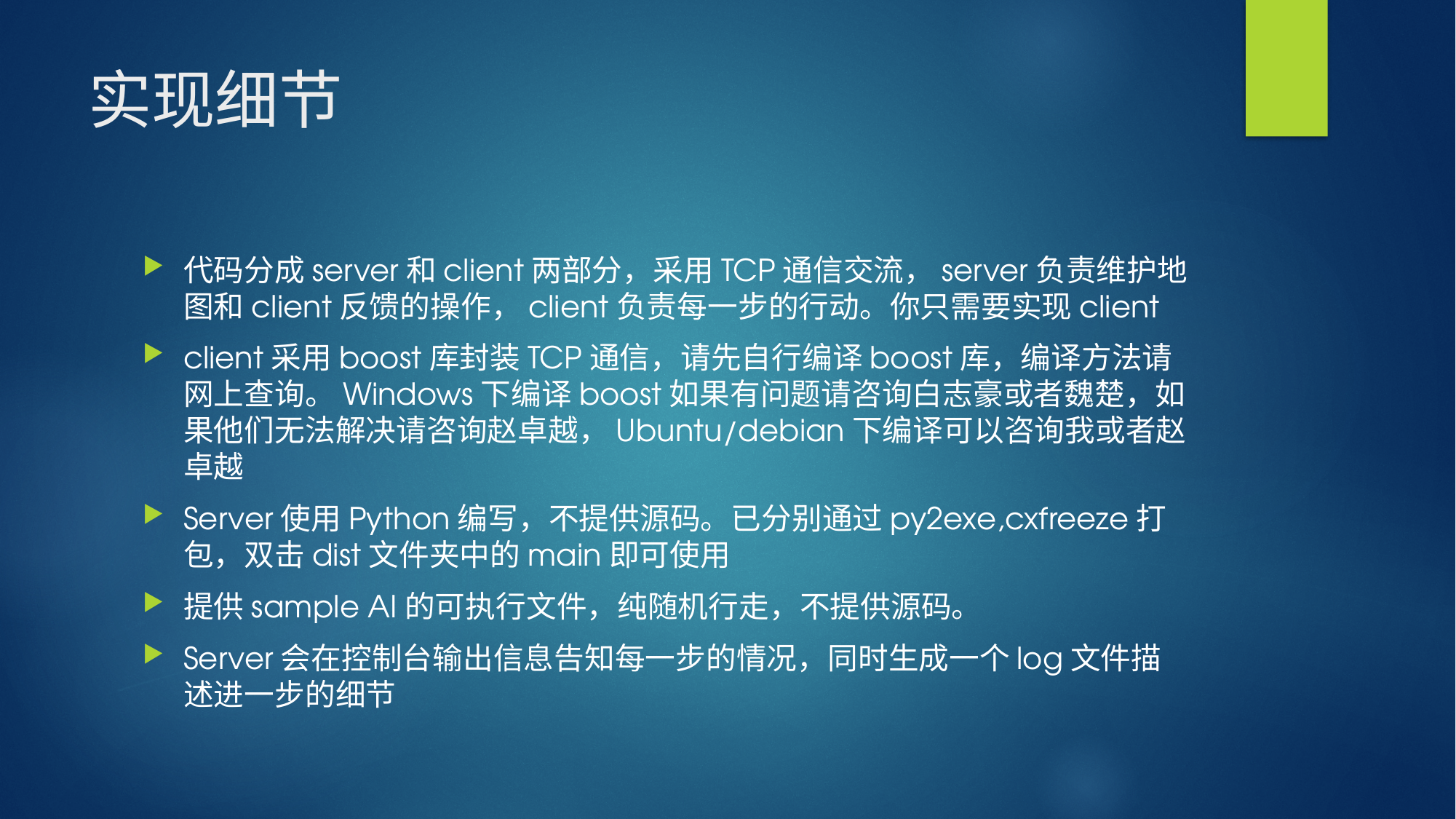

# 实现细节
代码分成server和client两部分，采用TCP通信交流，server负责维护地图和client反馈的操作，client负责每一步的行动。你只需要实现client
client采用boost库封装TCP通信，请先自行编译boost库，编译方法请网上查询。Windows下编译boost如果有问题请咨询白志豪或者魏楚，如果他们无法解决请咨询赵卓越，Ubuntu/debian下编译可以咨询我或者赵卓越
Server使用Python编写，不提供源码。已分别通过py2exe,cxfreeze打包，双击dist文件夹中的main即可使用
提供sample AI的可执行文件，纯随机行走，不提供源码。
Server会在控制台输出信息告知每一步的情况，同时生成一个log文件描述进一步的细节